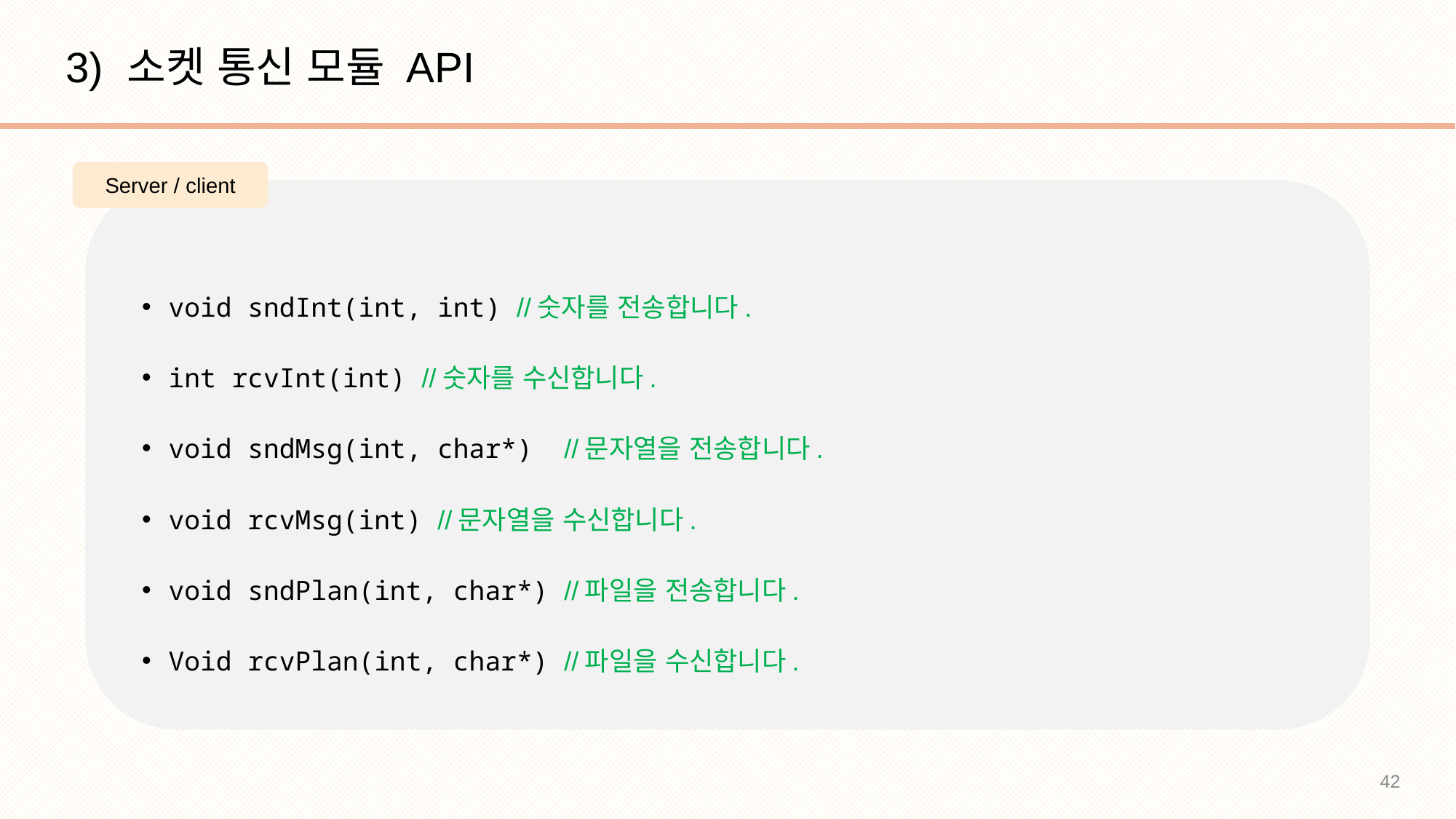

소켓 통신 모듈 API

void sndInt(int, int) //숫자를 전송합니다.
int rcvInt(int) //숫자를 수신합니다.
void sndMsg(int, char*)  //문자열을 전송합니다.
void rcvMsg(int) //문자열을 수신합니다.
void sndPlan(int, char*) //파일을 전송합니다.
Void rcvPlan(int, char*) //파일을 수신합니다.

Server / client

42